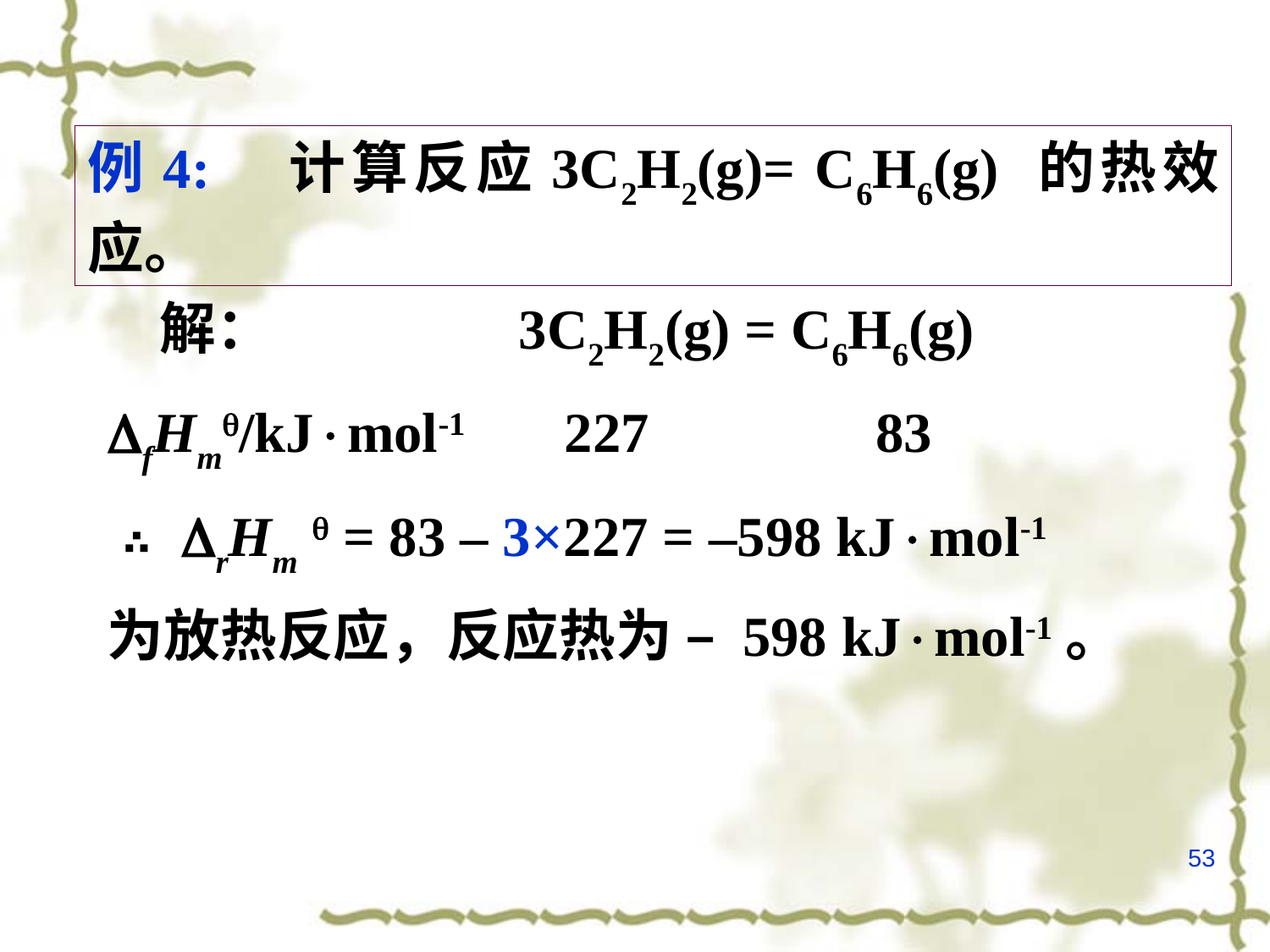

例4:   计算反应3C2H2(g)= C6H6(g) 的热效应。
   解：                  3C2H2(g) = C6H6(g)
ΔfHmθ/kJ⋅mol-1       227                83
 ∴  ΔrHm θ = 83 – 3×227 = –598 kJ⋅mol-1
为放热反应，反应热为 – 598 kJ⋅mol-1。

53